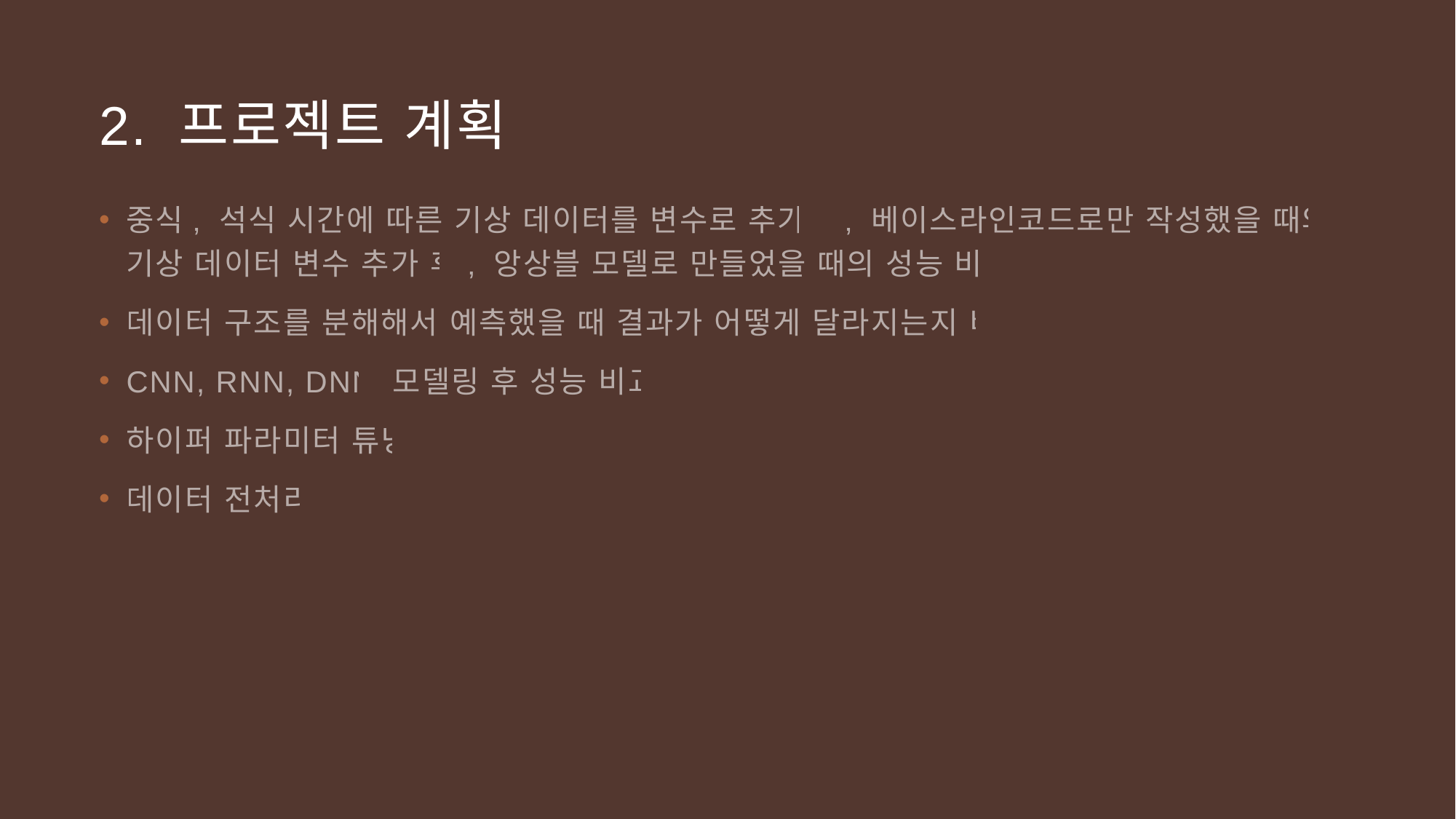

# 2. 프로젝트 계획
중식, 석식 시간에 따른 기상 데이터를 변수로 추가해, 베이스라인코드로만 작성했을 때와 기상 데이터 변수 추가 후, 앙상블 모델로 만들었을 때의 성능 비교
데이터 구조를 분해해서 예측했을 때 결과가 어떻게 달라지는지 비교
CNN, RNN, DNN 모델링 후 성능 비교
하이퍼 파라미터 튜닝
데이터 전처리